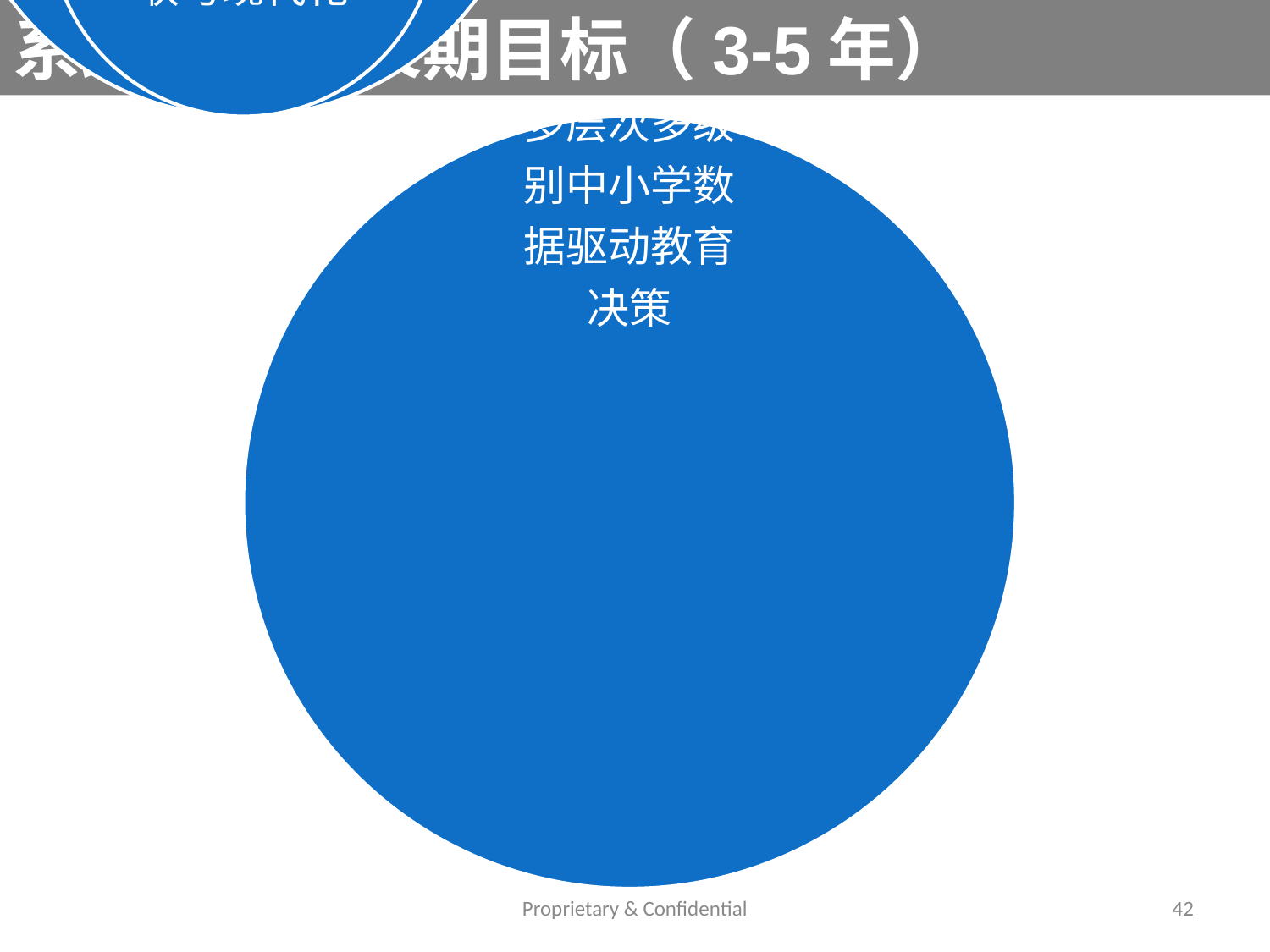

# 系统开发的长期目标（3-5年）
多层次多级别中小学数据驱动教育决策
Proprietary & Confidential
42